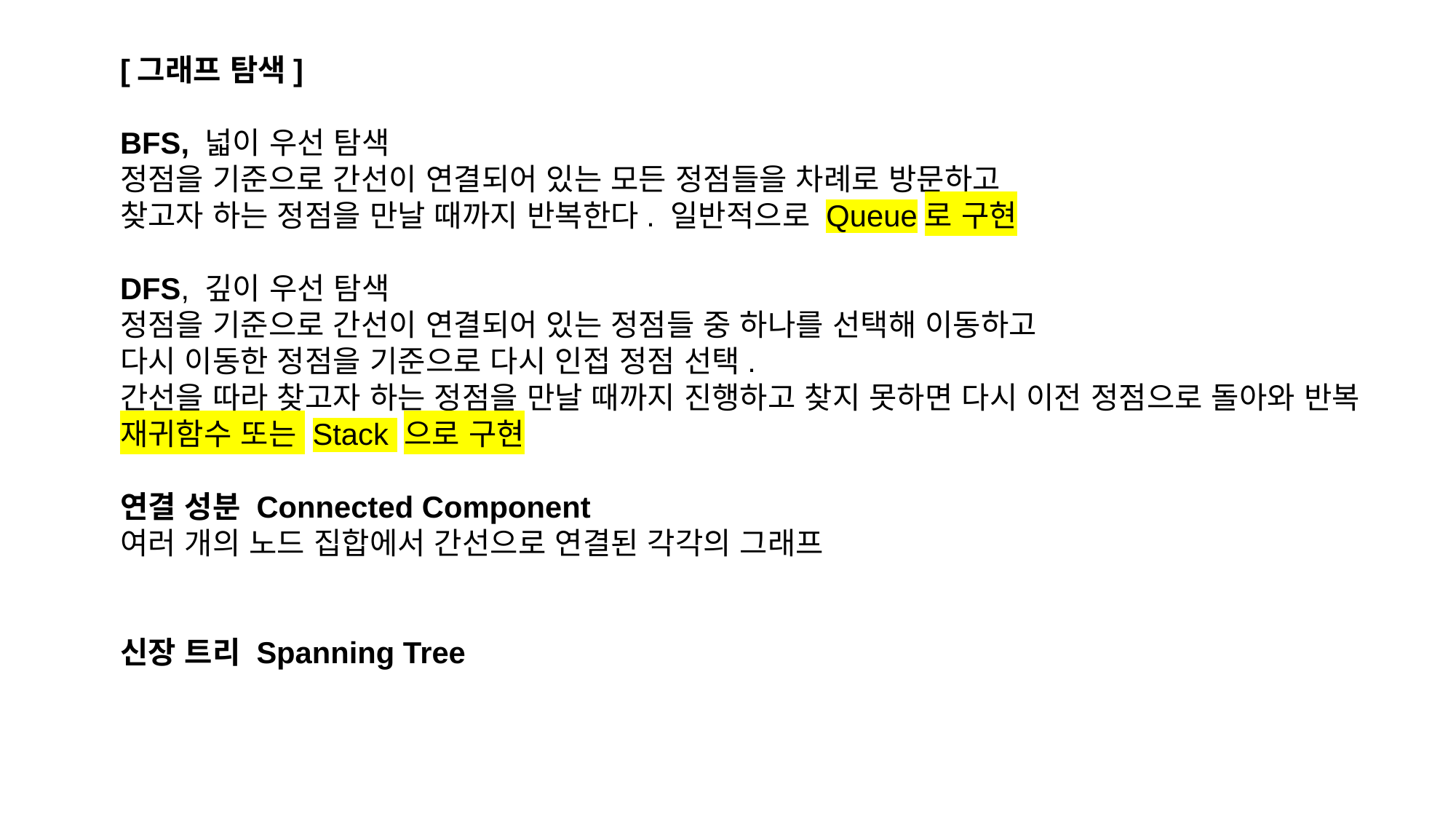

[그래프 탐색]

BFS, 넓이 우선 탐색
정점을 기준으로 간선이 연결되어 있는 모든 정점들을 차례로 방문하고
찾고자 하는 정점을 만날 때까지 반복한다. 일반적으로 Queue로 구현

DFS, 깊이 우선 탐색
정점을 기준으로 간선이 연결되어 있는 정점들 중 하나를 선택해 이동하고
다시 이동한 정점을 기준으로 다시 인접 정점 선택.
간선을 따라 찾고자 하는 정점을 만날 때까지 진행하고 찾지 못하면 다시 이전 정점으로 돌아와 반복
재귀함수 또는 Stack 으로 구현

연결 성분 Connected Component
여러 개의 노드 집합에서 간선으로 연결된 각각의 그래프

신장 트리 Spanning Tree